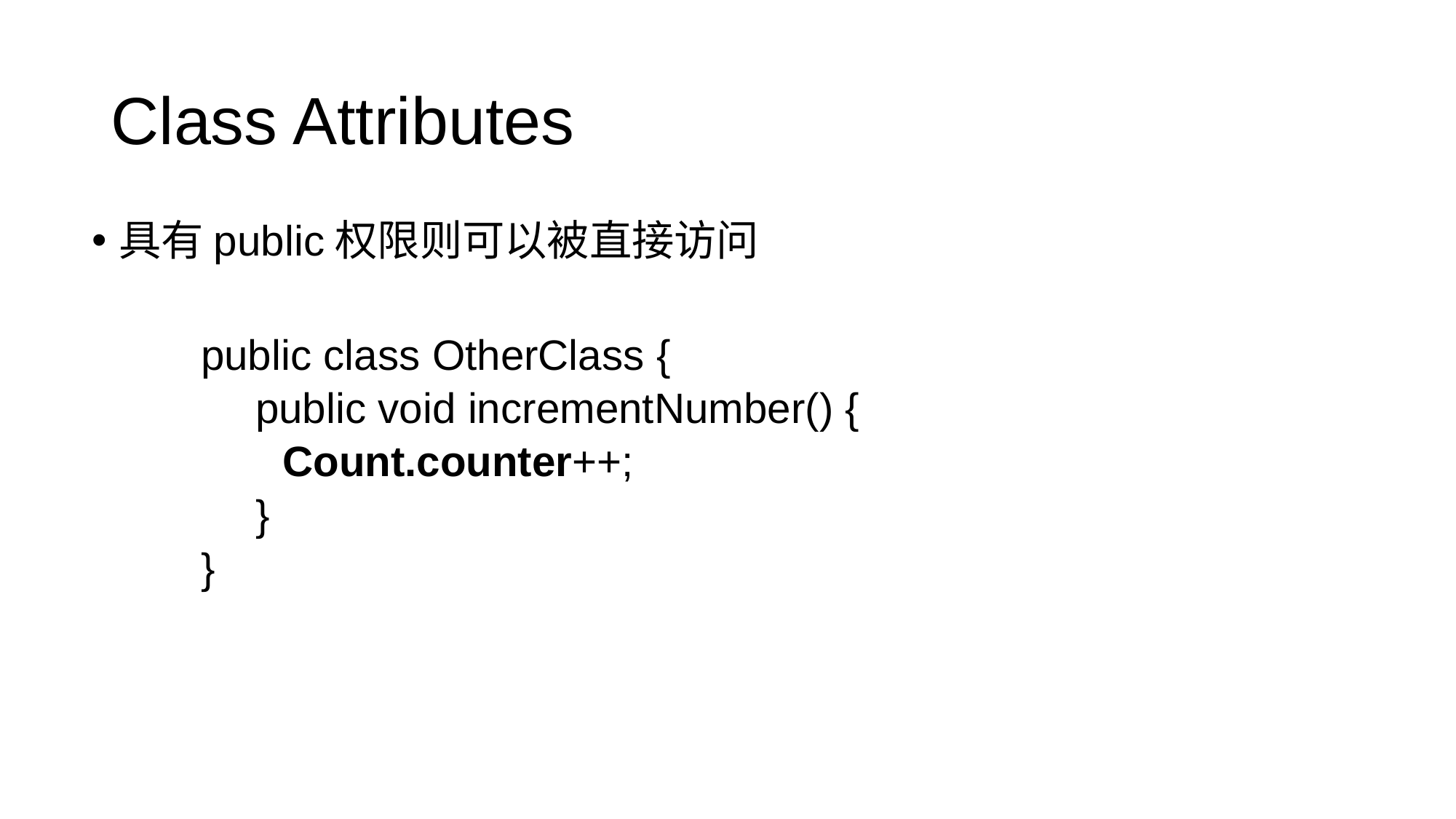

# Class Attributes
具有public权限则可以被直接访问

public class OtherClass {
public void incrementNumber() {
	Count.counter++;
}
}